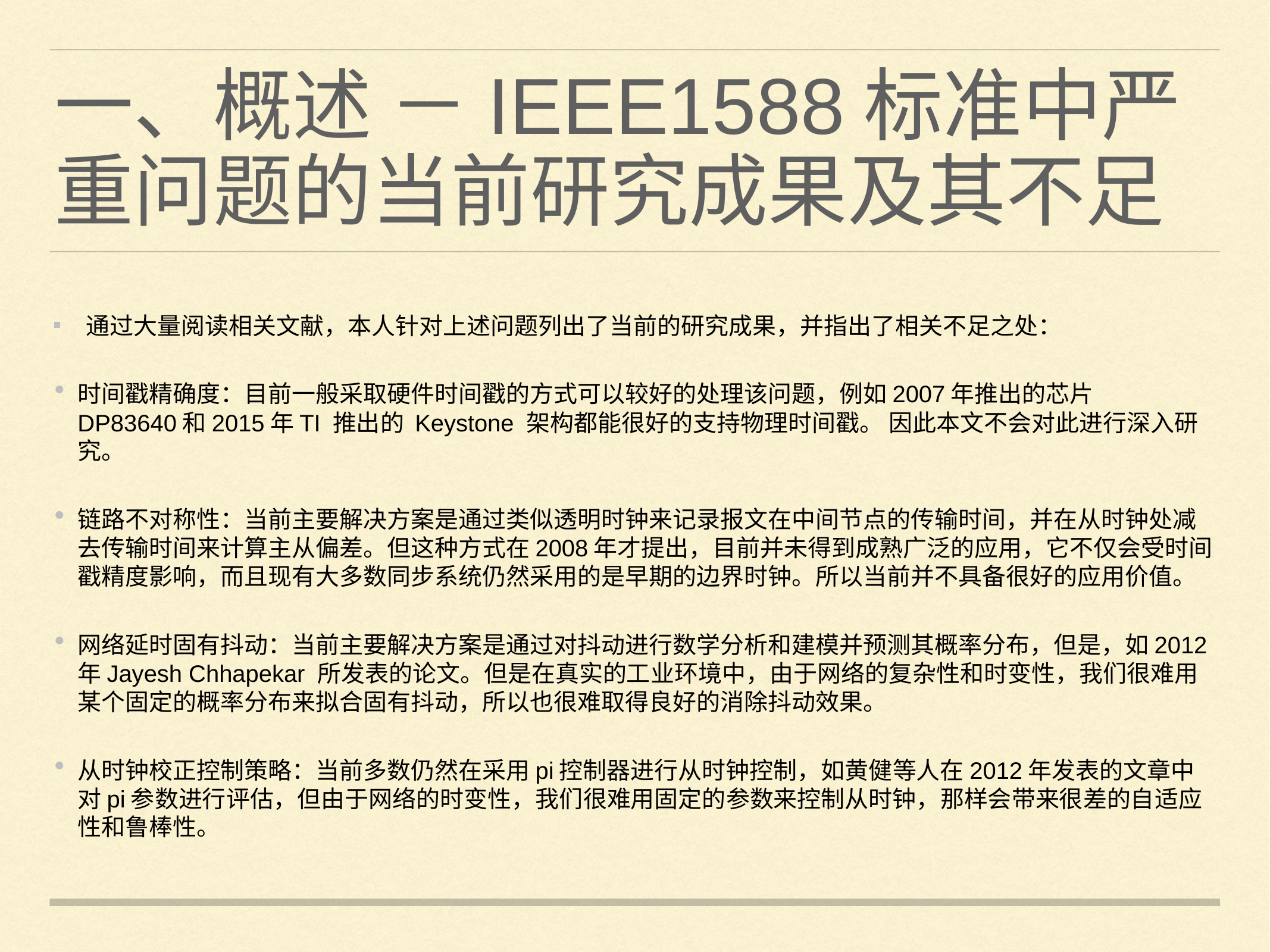

# 一、概述 －IEEE1588标准中严重问题的当前研究成果及其不足
通过大量阅读相关文献，本人针对上述问题列出了当前的研究成果，并指出了相关不足之处：
时间戳精确度：目前一般采取硬件时间戳的方式可以较好的处理该问题，例如2007年推出的芯片	DP83640和2015年TI 推出的 Keystone 架构都能很好的支持物理时间戳。 因此本文不会对此进行深入研究。
链路不对称性：当前主要解决方案是通过类似透明时钟来记录报文在中间节点的传输时间，并在从时钟处减去传输时间来计算主从偏差。但这种方式在2008年才提出，目前并未得到成熟广泛的应用，它不仅会受时间戳精度影响，而且现有大多数同步系统仍然采用的是早期的边界时钟。所以当前并不具备很好的应用价值。
网络延时固有抖动：当前主要解决方案是通过对抖动进行数学分析和建模并预测其概率分布，但是，如2012年Jayesh Chhapekar 所发表的论文。但是在真实的工业环境中，由于网络的复杂性和时变性，我们很难用某个固定的概率分布来拟合固有抖动，所以也很难取得良好的消除抖动效果。
从时钟校正控制策略：当前多数仍然在采用pi控制器进行从时钟控制，如黄健等人在2012年发表的文章中对pi参数进行评估，但由于网络的时变性，我们很难用固定的参数来控制从时钟，那样会带来很差的自适应性和鲁棒性。